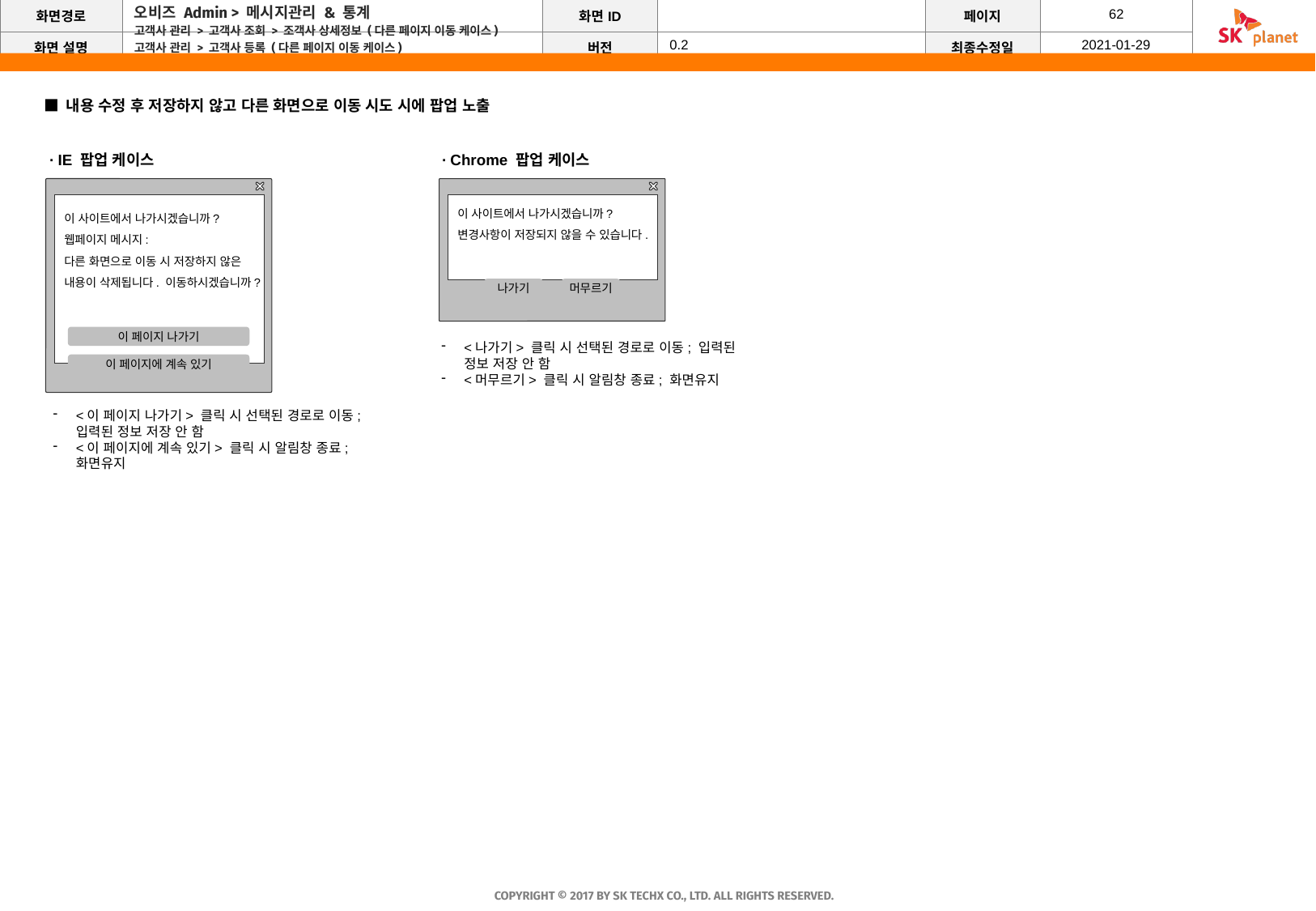

오비즈 Admin > 메시지관리 & 통계
고객사 관리 > 고객사 조회 > 조객사 상세정보 (다른 페이지 이동 케이스)
고객사 관리 > 고객사 등록 (다른 페이지 이동 케이스)
■ 내용 수정 후 저장하지 않고 다른 화면으로 이동 시도 시에 팝업 노출
∙ IE 팝업 케이스
∙ Chrome 팝업 케이스

이 사이트에서 나가시겠습니까?
웹페이지 메시지:
다른 화면으로 이동 시 저장하지 않은 내용이 삭제됩니다. 이동하시겠습니까?

이 페이지 나가기
이 페이지에 계속 있기

이 사이트에서 나가시겠습니까?
변경사항이 저장되지 않을 수 있습니다.
나가기
머무르기
<나가기> 클릭 시 선택된 경로로 이동; 입력된 정보 저장 안 함
<머무르기> 클릭 시 알림창 종료; 화면유지
<이 페이지 나가기> 클릭 시 선택된 경로로 이동; 입력된 정보 저장 안 함
<이 페이지에 계속 있기> 클릭 시 알림창 종료; 화면유지